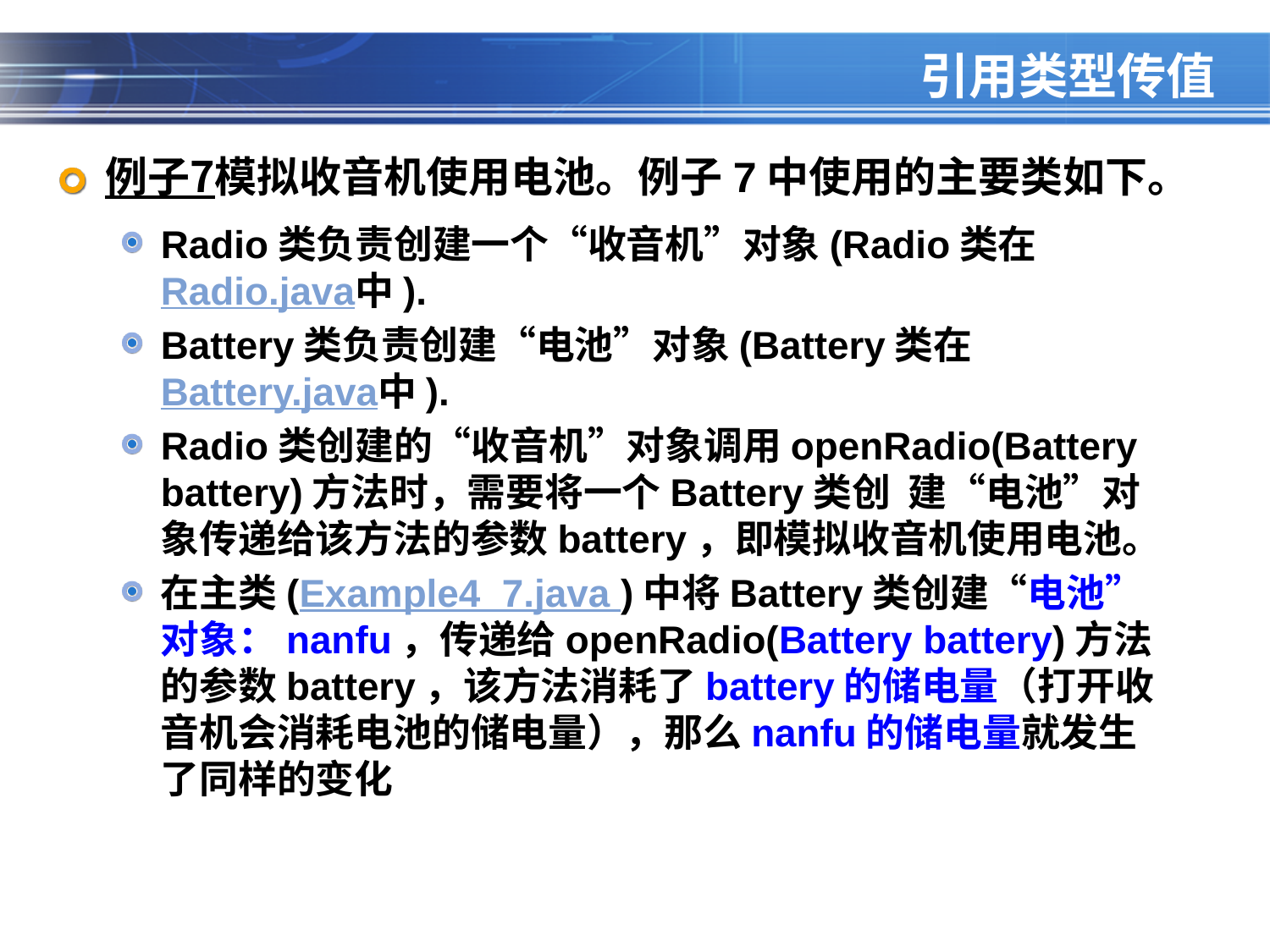

# 引用类型传值
例子7模拟收音机使用电池。例子7中使用的主要类如下。
Radio类负责创建一个“收音机”对象(Radio类在Radio.java中).
Battery类负责创建“电池”对象(Battery类在Battery.java中).
Radio类创建的“收音机”对象调用openRadio(Battery battery)方法时，需要将一个Battery类创  建“电池”对象传递给该方法的参数battery，即模拟收音机使用电池。
在主类(Example4_7.java )中将Battery类创建“电池”对象：nanfu，传递给openRadio(Battery battery)方法的参数battery，该方法消耗了battery的储电量（打开收音机会消耗电池的储电量），那么nanfu的储电量就发生了同样的变化